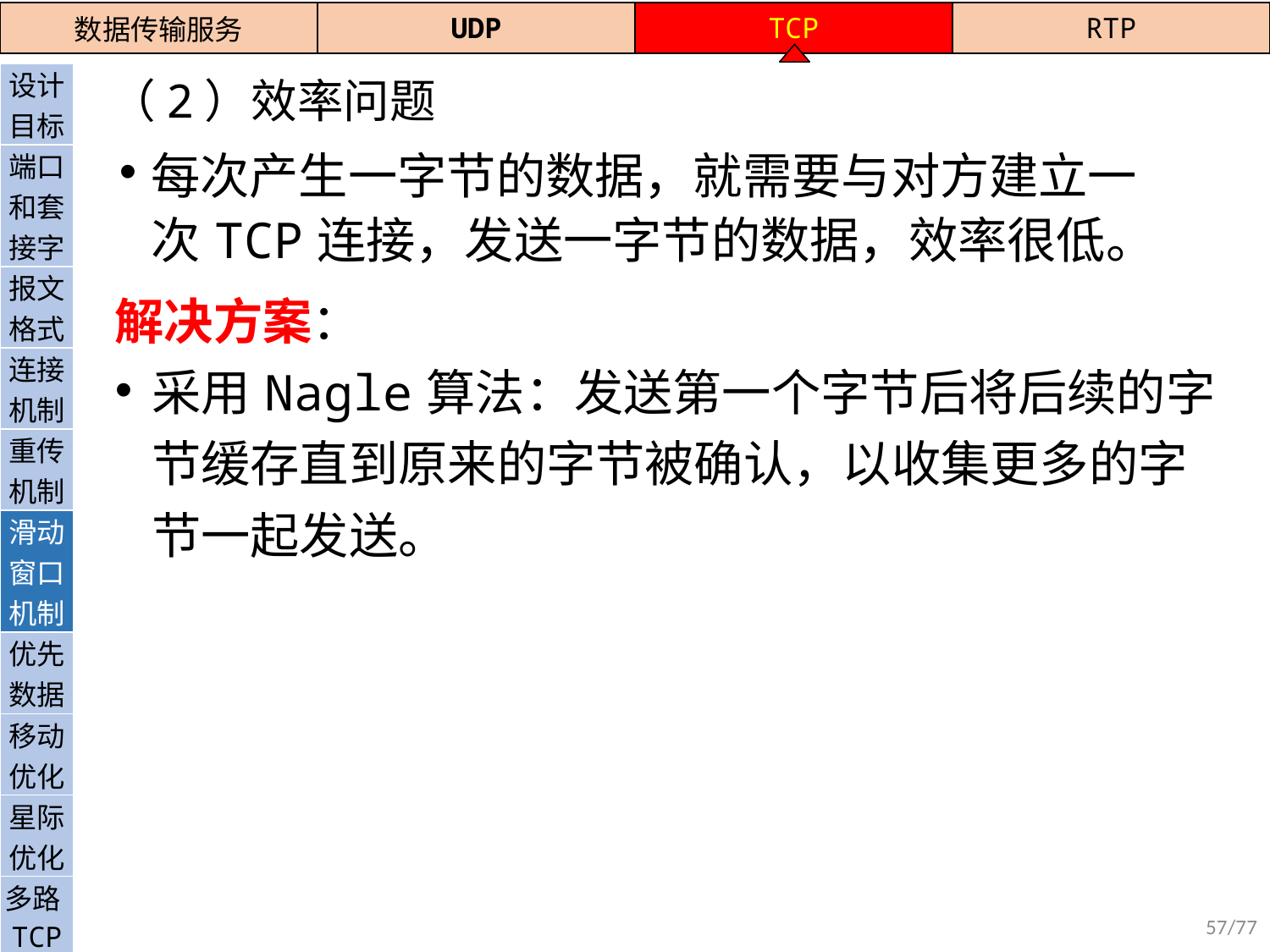

| 数据传输服务 | UDP | TCP | RTP |
| --- | --- | --- | --- |

# （2）效率问题
| 设计目标 |
| --- |
| 端口和套接字 |
| 报文格式 |
| 连接机制 |
| 重传机制 |
| 滑动窗口机制 |
| 优先数据 |
| 移动优化 |
| 星际优化 |
| 多路TCP |
| QUIC |
每次产生一字节的数据，就需要与对方建立一次TCP连接，发送一字节的数据，效率很低。
解决方案：
采用Nagle算法：发送第一个字节后将后续的字节缓存直到原来的字节被确认，以收集更多的字节一起发送。
57/77